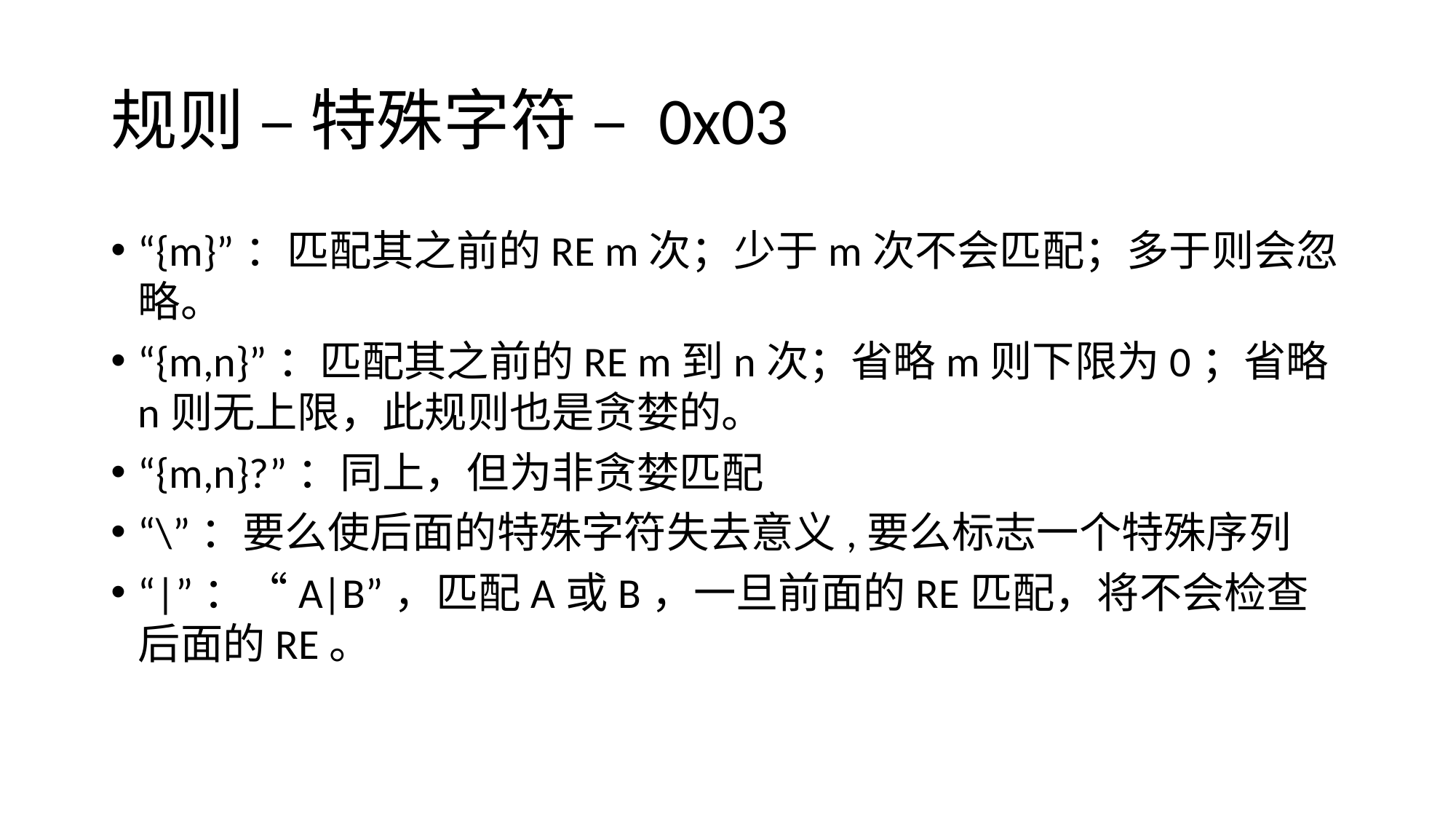

# 规则 – 特殊字符 – 0x03
“{m}”：匹配其之前的RE m次；少于m次不会匹配；多于则会忽略。
“{m,n}”：匹配其之前的RE m到n次；省略m则下限为0；省略n则无上限，此规则也是贪婪的。
“{m,n}?”：同上，但为非贪婪匹配
“\”：要么使后面的特殊字符失去意义,要么标志一个特殊序列
“|”：“A|B”，匹配A或B，一旦前面的RE匹配，将不会检查后面的RE。